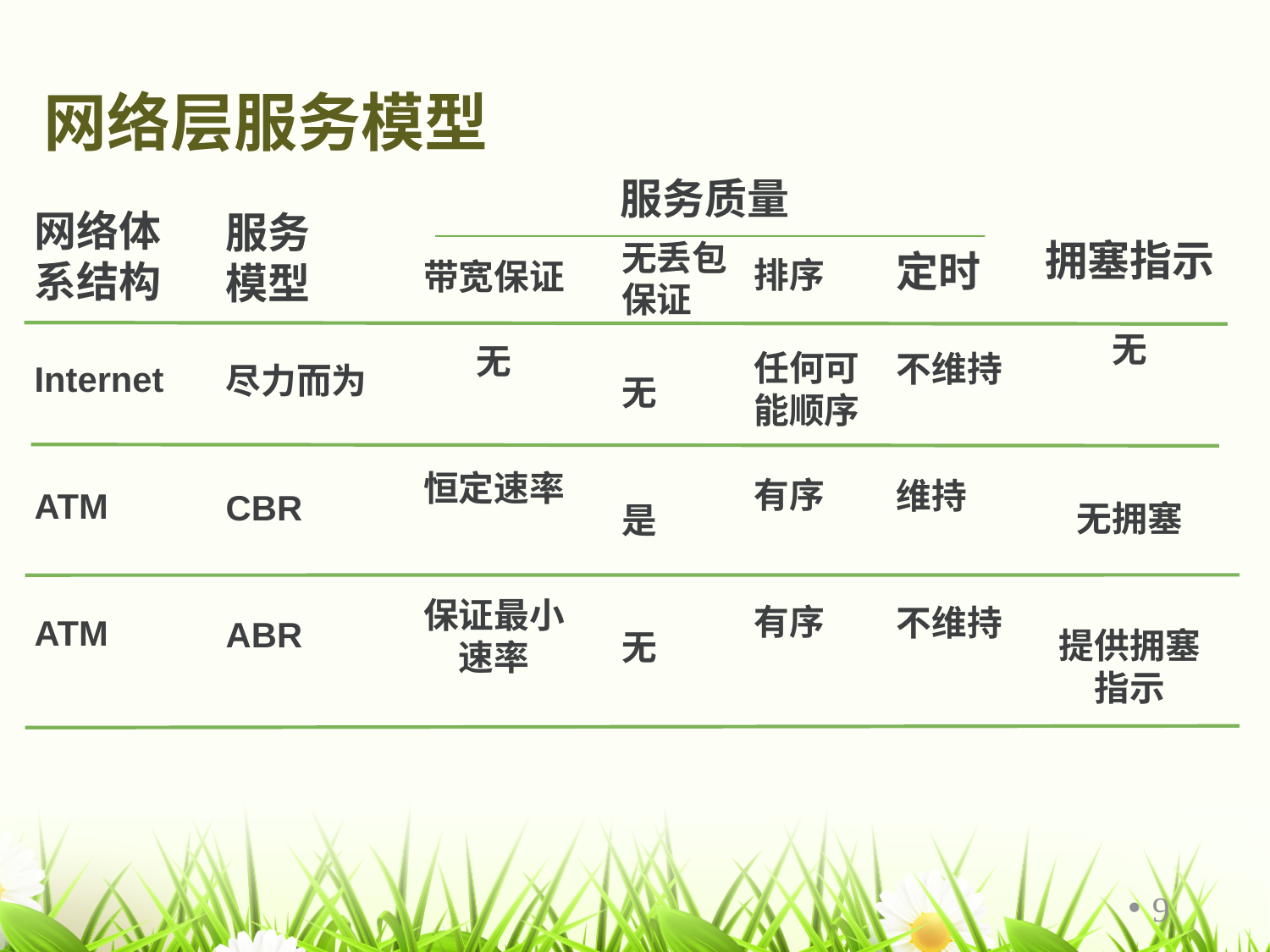

# 网络层服务模型
服务质量
网络体
系结构

Internet

ATM

ATM

服务
模型

尽力而为

CBR

ABR

拥塞指示

无

无拥塞

提供拥塞
指示

无丢包保证

无

是

无

定时

不维持

维持

不维持

排序

任何可
能顺序

有序

有序

带宽保证

无

恒定速率

保证最小
速率

9